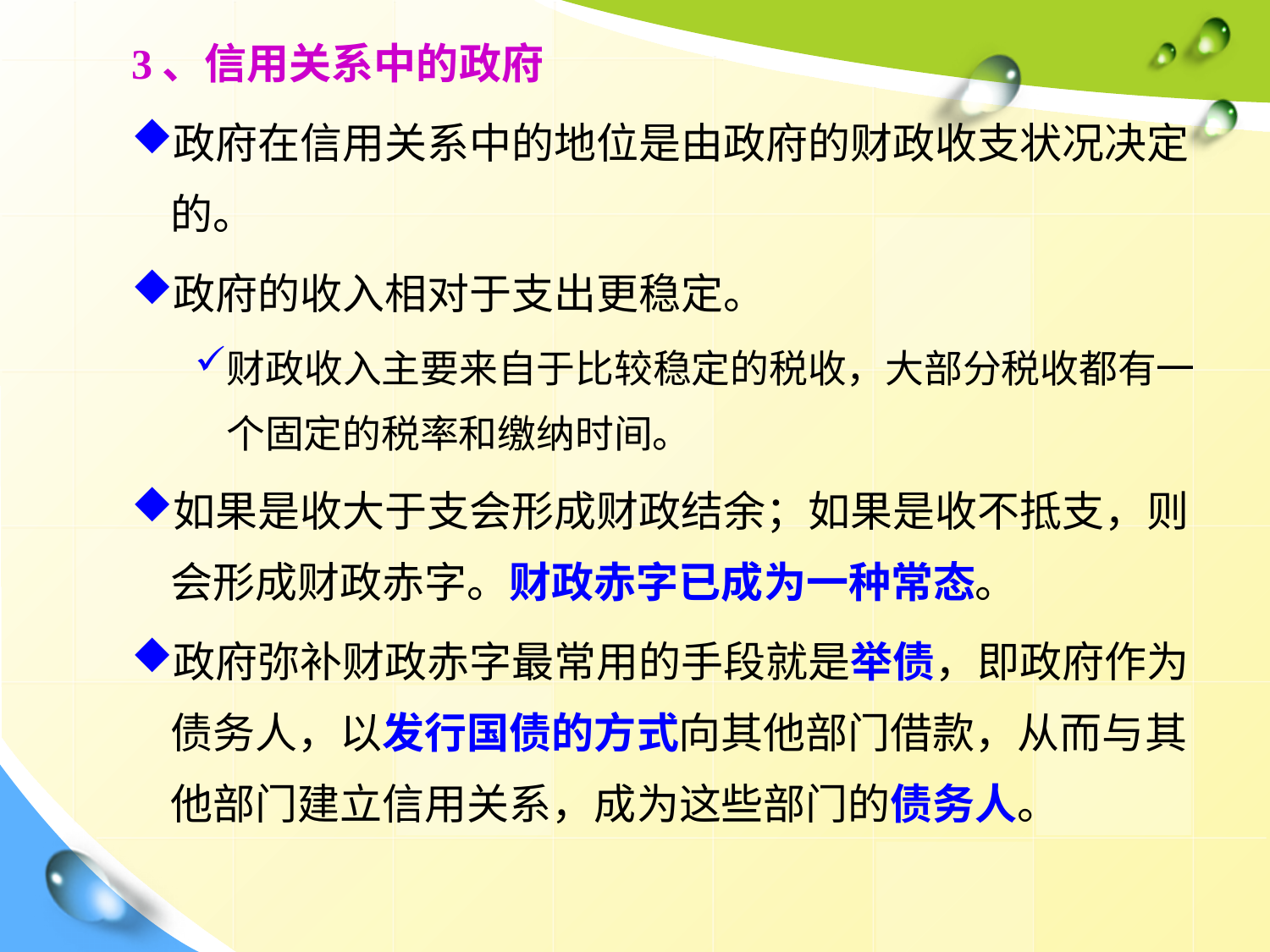

3、信用关系中的政府
政府在信用关系中的地位是由政府的财政收支状况决定的。
政府的收入相对于支出更稳定。
财政收入主要来自于比较稳定的税收，大部分税收都有一个固定的税率和缴纳时间。
如果是收大于支会形成财政结余；如果是收不抵支，则会形成财政赤字。财政赤字已成为一种常态。
政府弥补财政赤字最常用的手段就是举债，即政府作为债务人，以发行国债的方式向其他部门借款，从而与其他部门建立信用关系，成为这些部门的债务人。